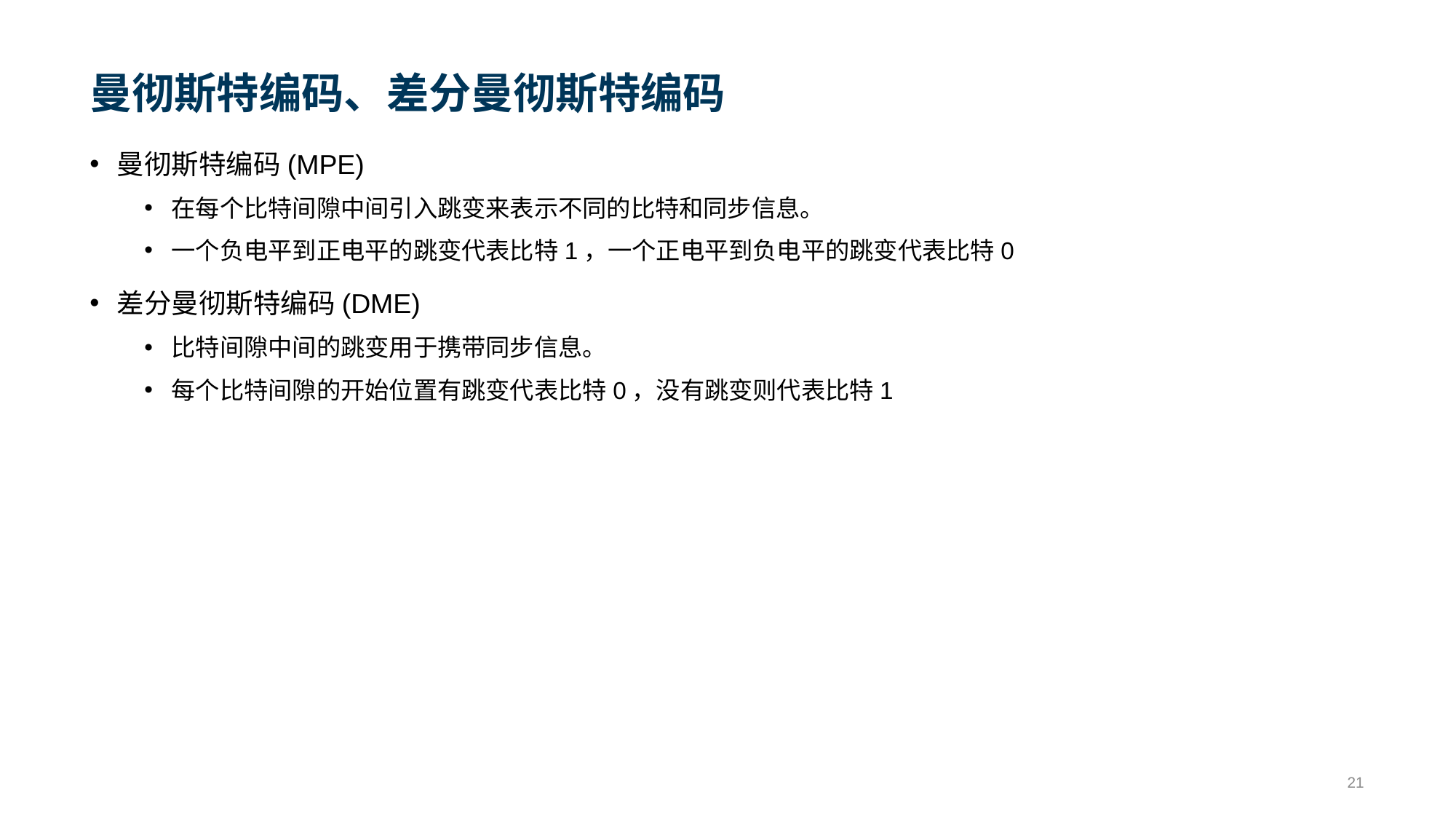

# 曼彻斯特编码、差分曼彻斯特编码
曼彻斯特编码(MPE)
在每个比特间隙中间引入跳变来表示不同的比特和同步信息。
一个负电平到正电平的跳变代表比特1，一个正电平到负电平的跳变代表比特0
差分曼彻斯特编码(DME)
比特间隙中间的跳变用于携带同步信息。
每个比特间隙的开始位置有跳变代表比特0，没有跳变则代表比特1
21